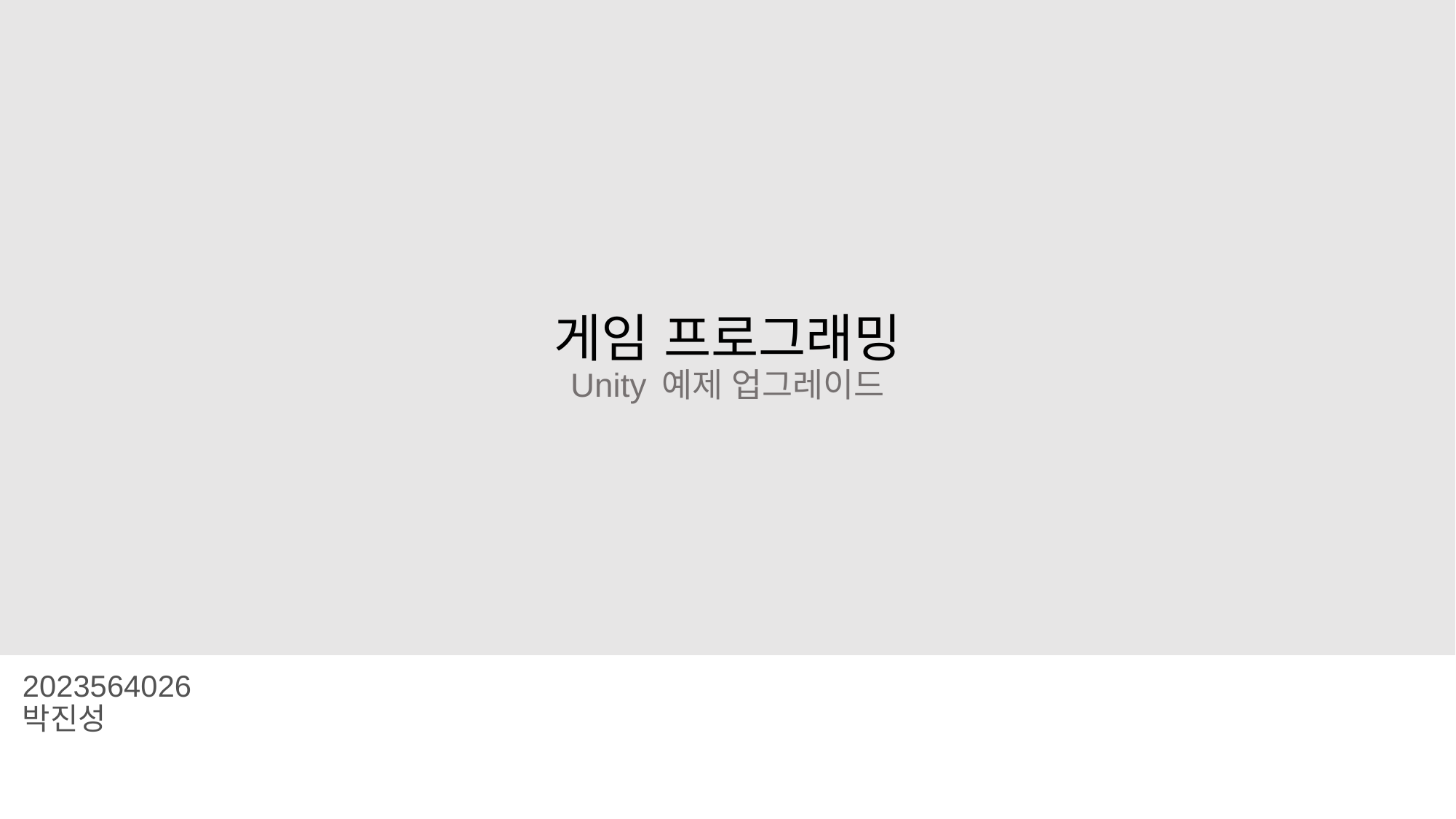

# 게임 프로그래밍 Unity 예제 업그레이드

2023564026
박진성